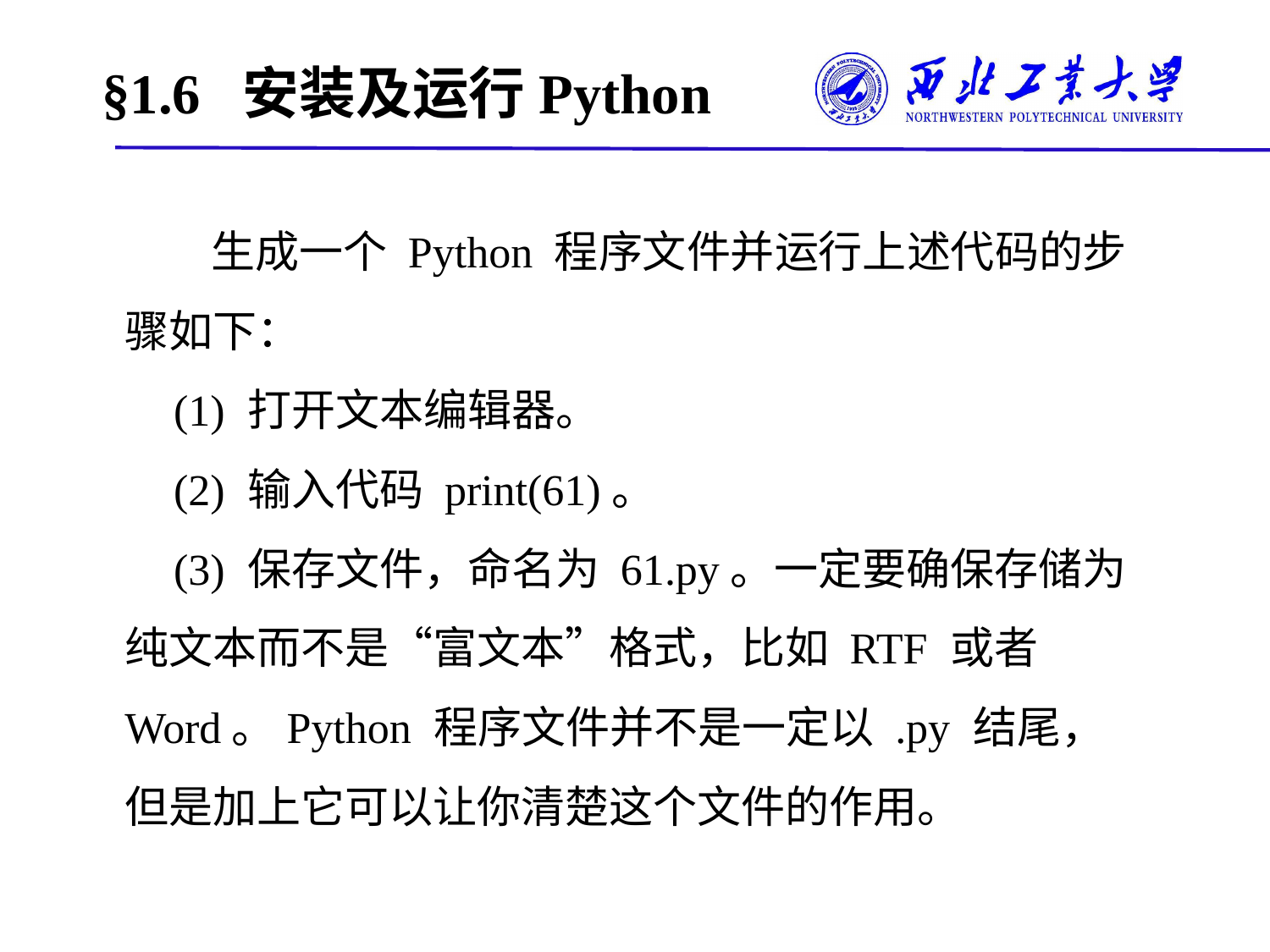

# §1.6  安装及运行Python
          生成一个 Python 程序文件并运行上述代码的步骤如下：
    (1) 打开文本编辑器。
    (2) 输入代码 print(61)。
    (3) 保存文件，命名为 61.py。一定要确保存储为纯文本而不是“富文本”格式，比如 RTF 或者 Word。Python 程序文件并不是一定以 .py 结尾，但是加上它可以让你清楚这个文件的作用。